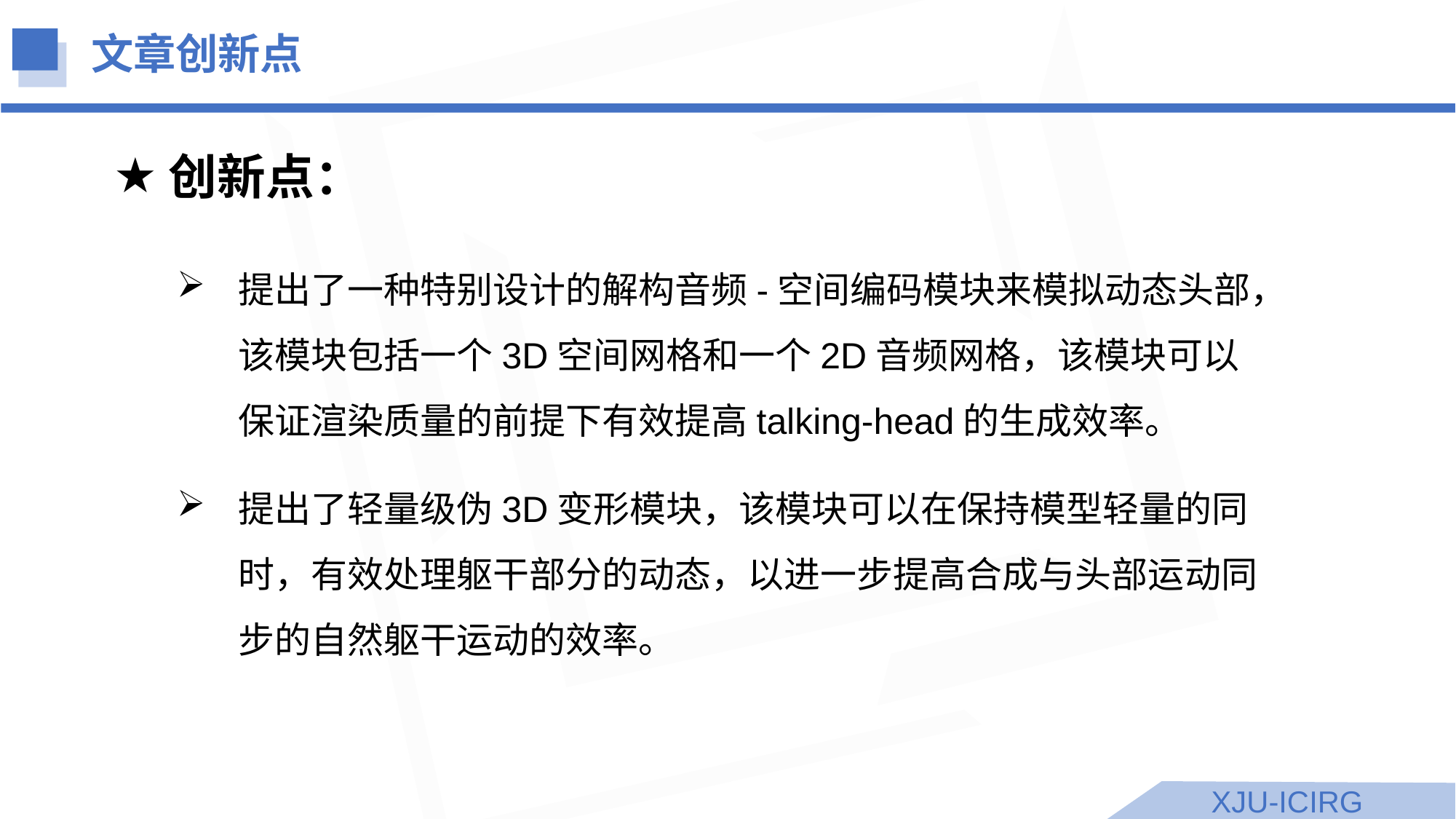

文章创新点

创新点：
提出了一种特别设计的解构音频-空间编码模块来模拟动态头部，该模块包括一个3D空间网格和一个2D音频网格，该模块可以保证渲染质量的前提下有效提高talking-head的生成效率。
提出了轻量级伪3D变形模块，该模块可以在保持模型轻量的同时，有效处理躯干部分的动态，以进一步提高合成与头部运动同步的自然躯干运动的效率。
XJU-ICIRG